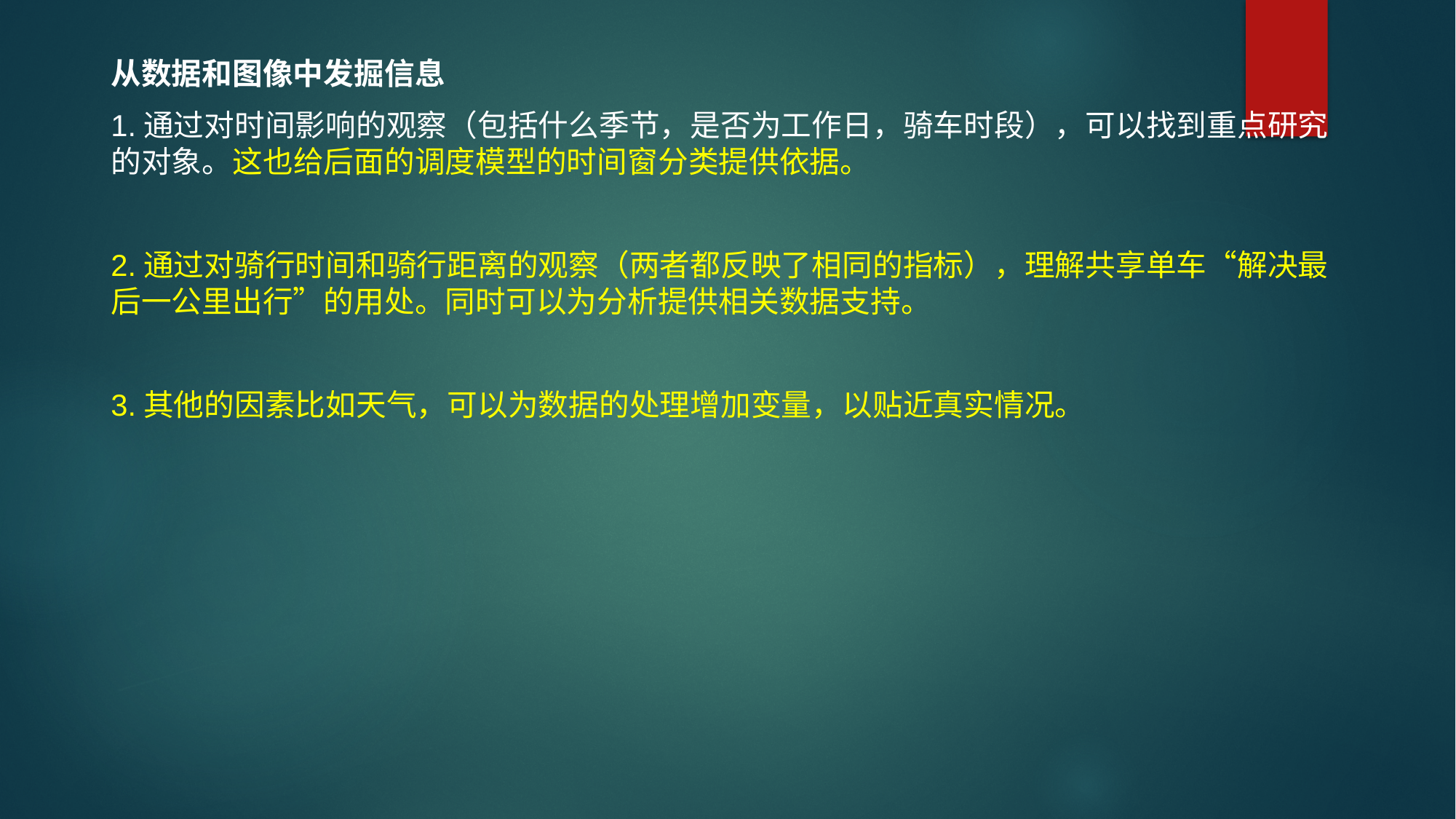

从数据和图像中发掘信息
1.通过对时间影响的观察（包括什么季节，是否为工作日，骑车时段），可以找到重点研究的对象。这也给后面的调度模型的时间窗分类提供依据。

2.通过对骑行时间和骑行距离的观察（两者都反映了相同的指标），理解共享单车“解决最后一公里出行”的用处。同时可以为分析提供相关数据支持。

3.其他的因素比如天气，可以为数据的处理增加变量，以贴近真实情况。